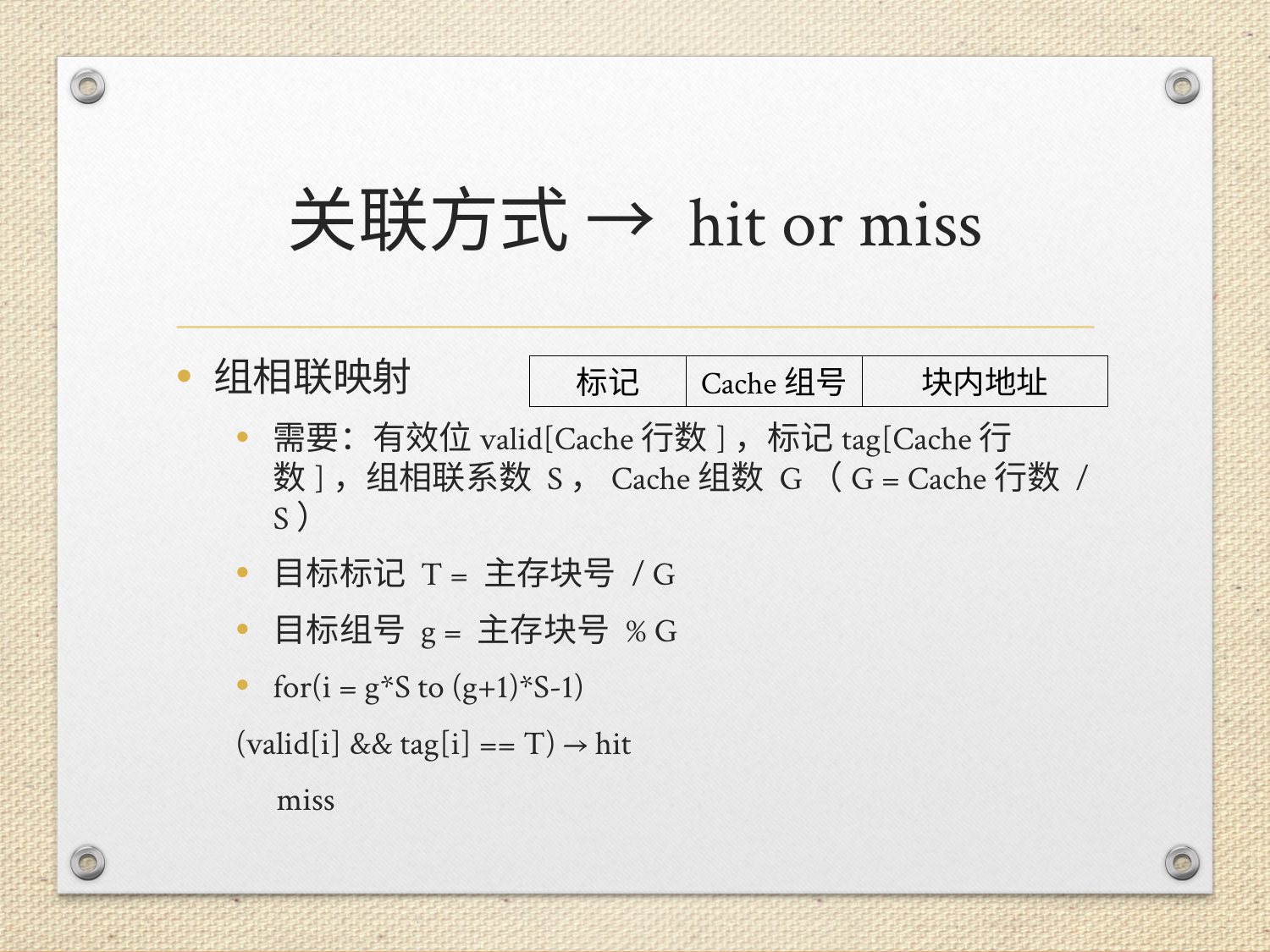

# 关联方式 → hit or miss
组相联映射
需要：有效位valid[Cache行数]，标记tag[Cache行数]，组相联系数 S，Cache组数 G（G = Cache行数 / S）
目标标记 T = 主存块号 / G
目标组号 g = 主存块号 % G
for(i = g*S to (g+1)*S-1)
		(valid[i] && tag[i] == T) → hit
　miss
标记
Cache组号
块内地址